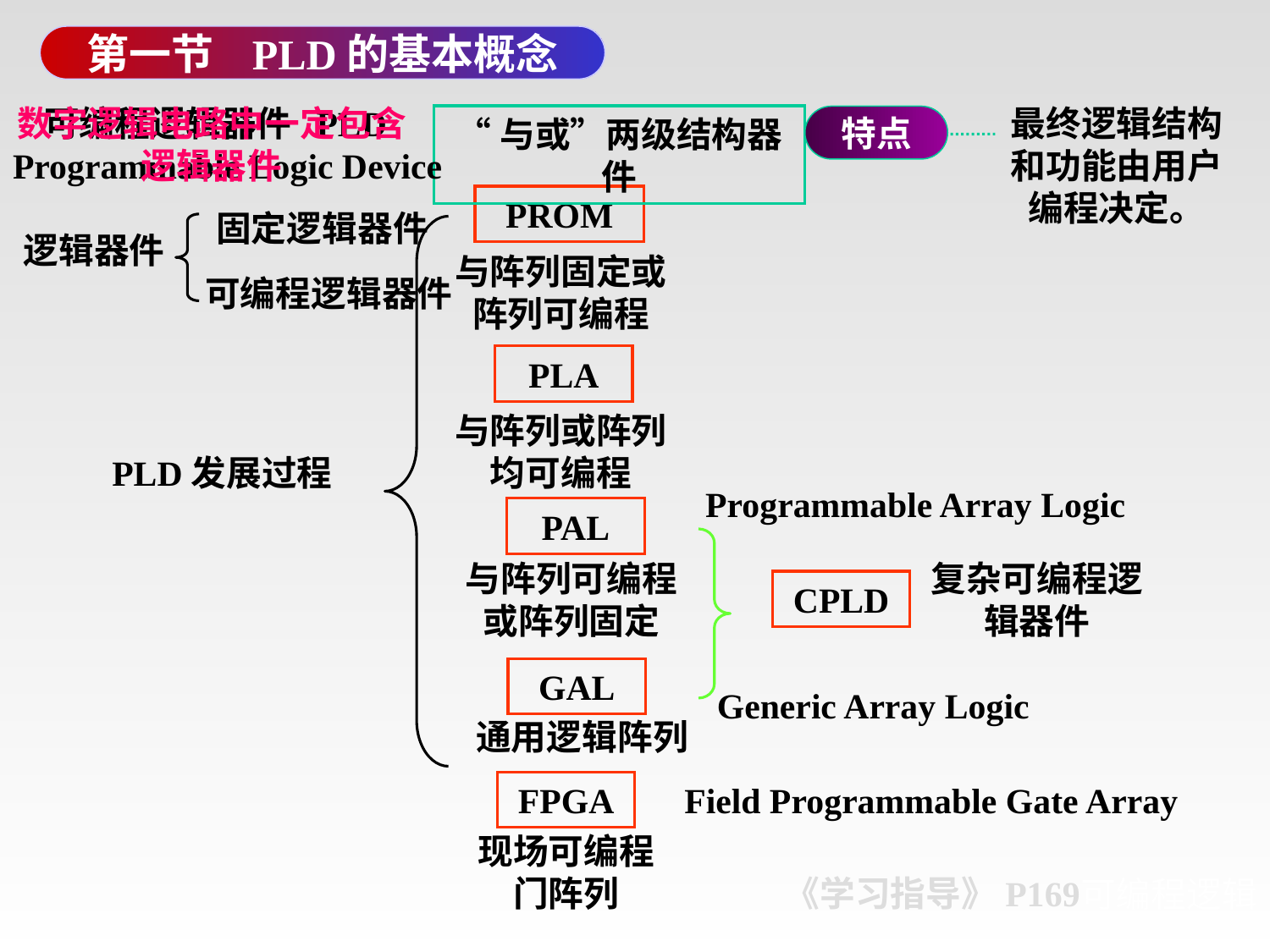

第一节   PLD的基本概念
数字逻辑电路中一定包含逻辑器件

固定逻辑器件

逻辑器件
可编程逻辑器件
可编程逻辑器件  PLD
最终逻辑结构和功能由用户编程决定。
“与或”两级结构器件
特点

Programmable Logic Device
PROM

与阵列固定或阵列可编程
PLA
与阵列或阵列均可编程
PLD发展过程
Programmable Array Logic
PAL

与阵列可编程或阵列固定
复杂可编程逻辑器件
CPLD
GAL
Generic Array Logic
通用逻辑阵列
FPGA
Field Programmable Gate Array
现场可编程门阵列
《学习指导》P169
# 可编程逻辑